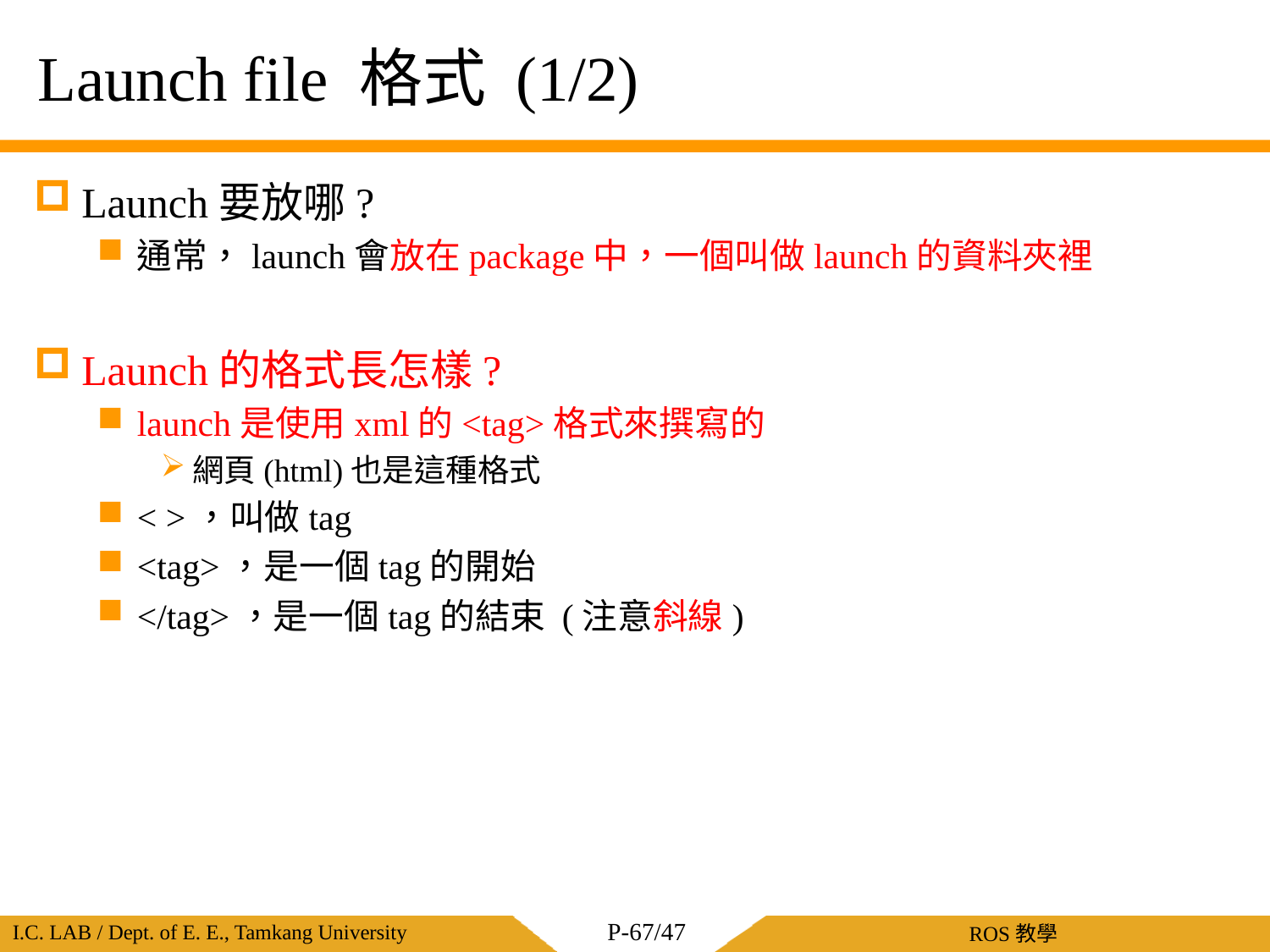

# Launch file 格式 (1/2)
Launch要放哪?
通常，launch會放在package中，一個叫做launch的資料夾裡

Launch的格式長怎樣?
launch是使用xml的<tag>格式來撰寫的
網頁(html)也是這種格式
< >，叫做tag
<tag>，是一個tag的開始
</tag>，是一個tag的結束 (注意斜線)